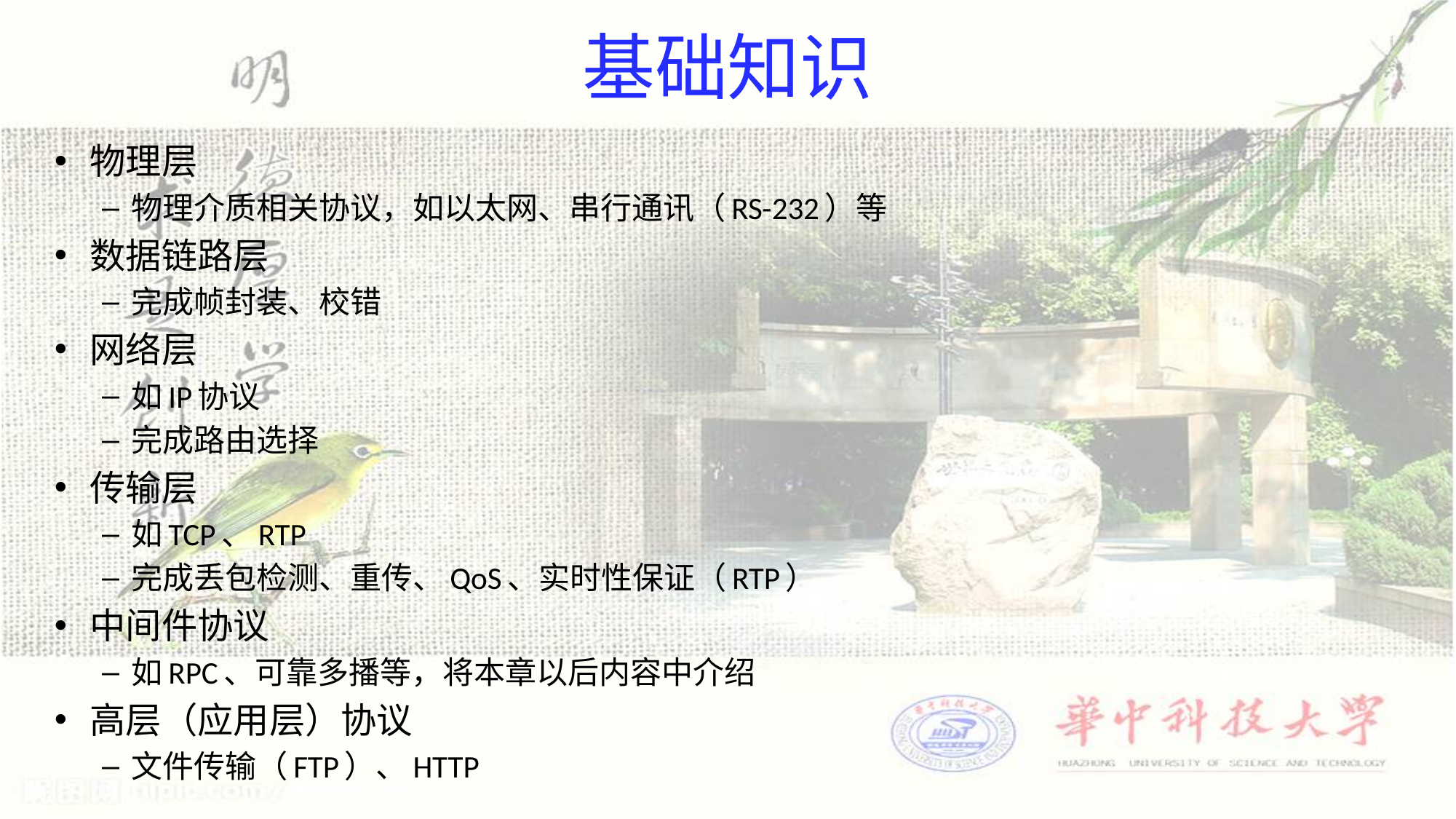

# 基础知识
物理层
物理介质相关协议，如以太网、串行通讯（RS-232）等
数据链路层
完成帧封装、校错
网络层
如IP协议
完成路由选择
传输层
如TCP、RTP
完成丢包检测、重传、QoS、实时性保证（RTP）
中间件协议
如RPC、可靠多播等，将本章以后内容中介绍
高层（应用层）协议
文件传输（FTP）、HTTP